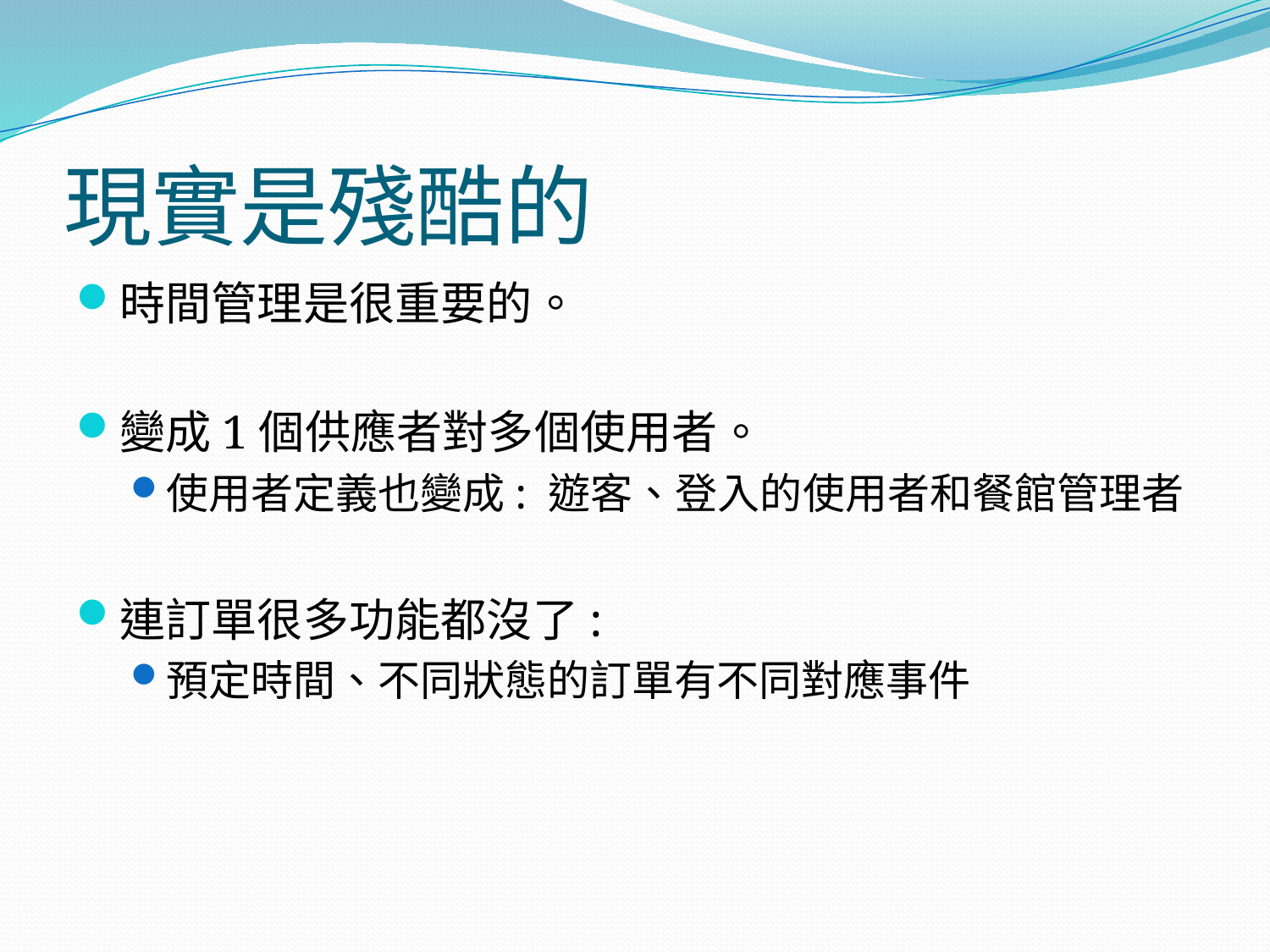

# 現實是殘酷的
時間管理是很重要的。

變成1個供應者對多個使用者。
使用者定義也變成: 遊客、登入的使用者和餐館管理者

連訂單很多功能都沒了:
預定時間、不同狀態的訂單有不同對應事件